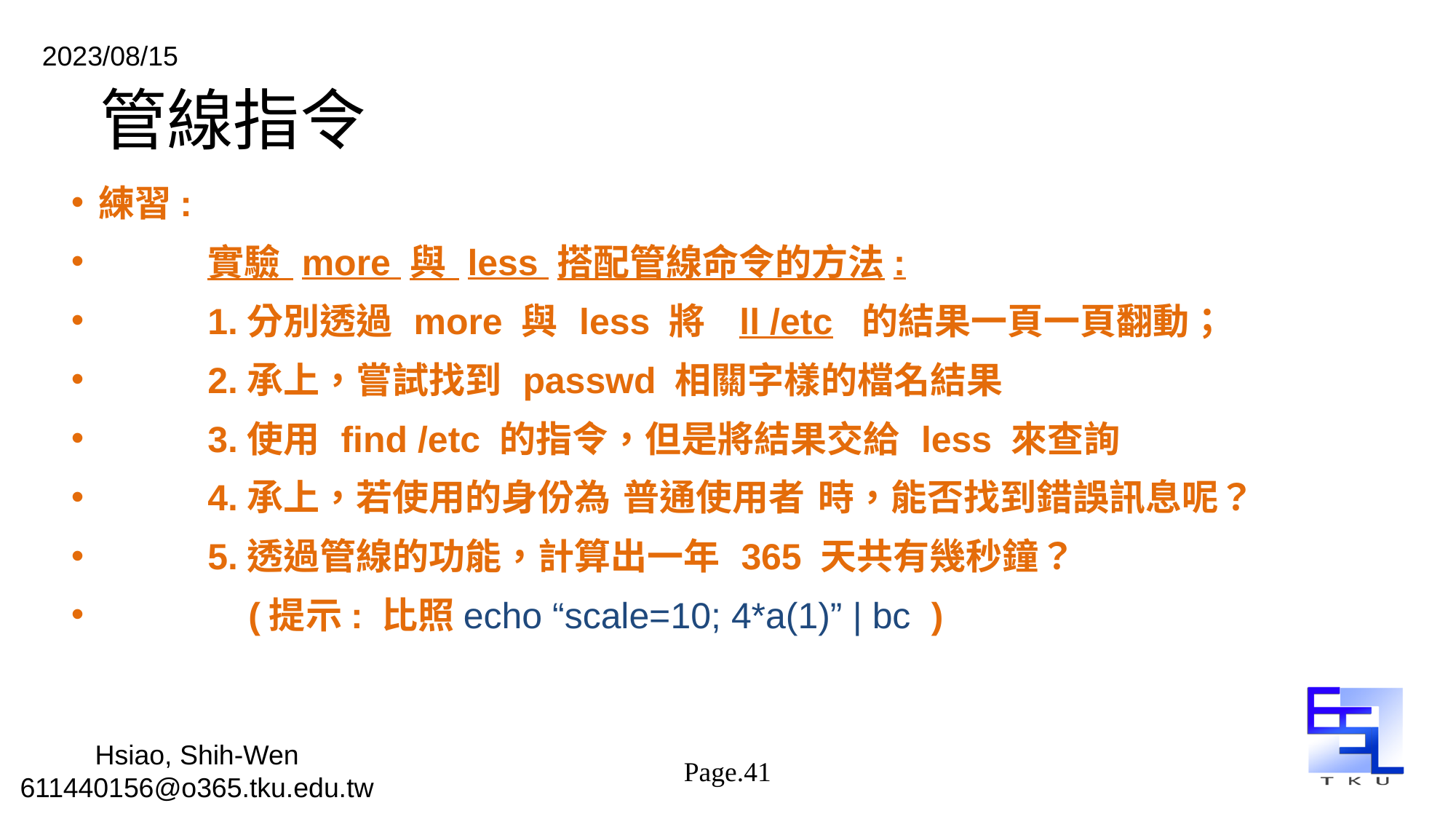

# 管線指令
練習:
	實驗 more 與 less 搭配管線命令的方法:
	1.分別透過 more 與 less 將  ll /etc  的結果一頁一頁翻動；
	2.承上，嘗試找到 passwd 相關字樣的檔名結果
	3.使用 find /etc 的指令，但是將結果交給 less 來查詢
	4.承上，若使用的身份為 普通使用者 時，能否找到錯誤訊息呢？
	5.透過管線的功能，計算出一年 365 天共有幾秒鐘？
	    (提示: 比照echo “scale=10; 4*a(1)” | bc  )